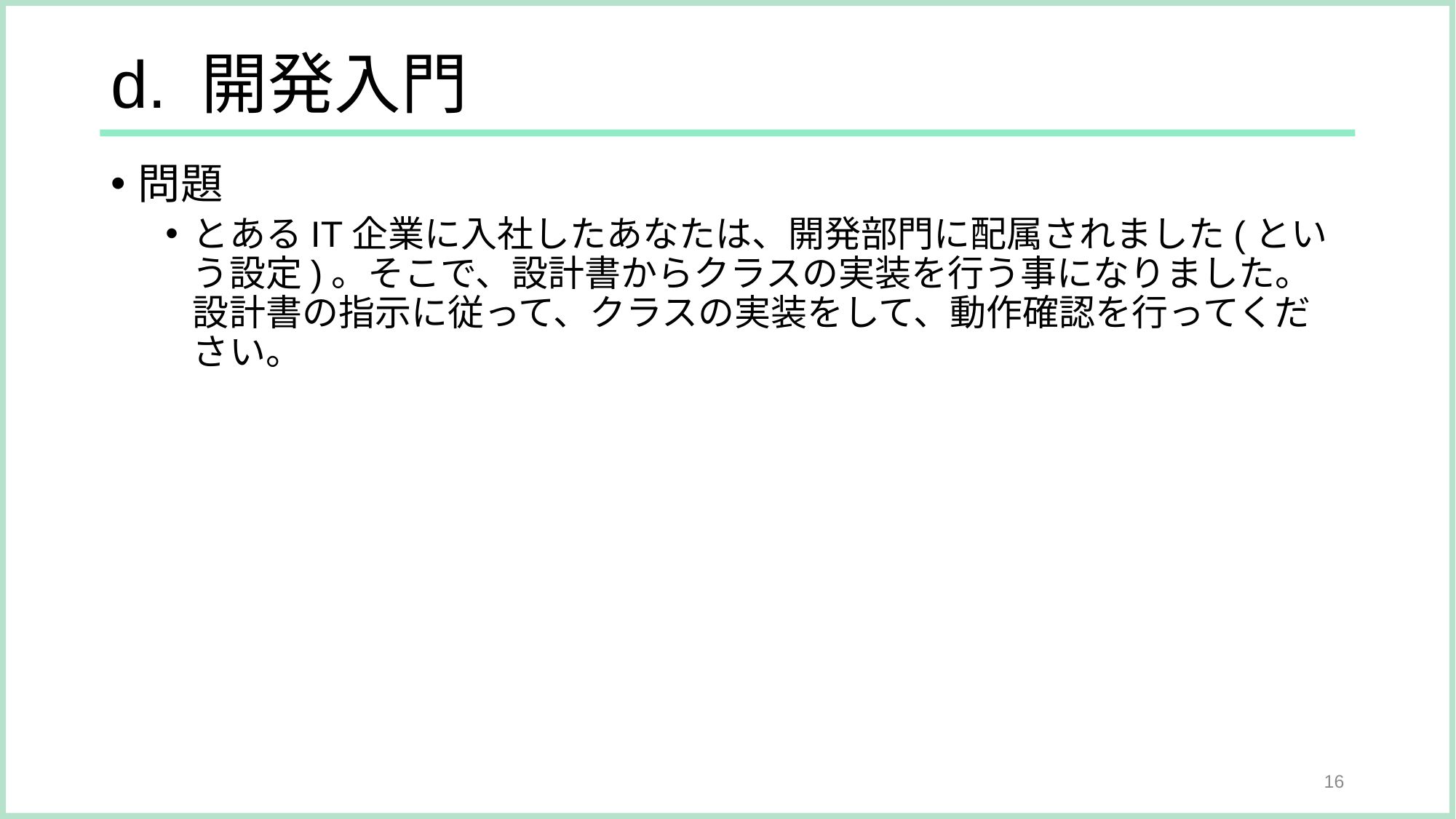

# d. 開発入門
問題
とあるIT企業に入社したあなたは、開発部門に配属されました(という設定)。そこで、設計書からクラスの実装を行う事になりました。
設計書の指示に従って、クラスの実装をして、動作確認を行ってください。
16